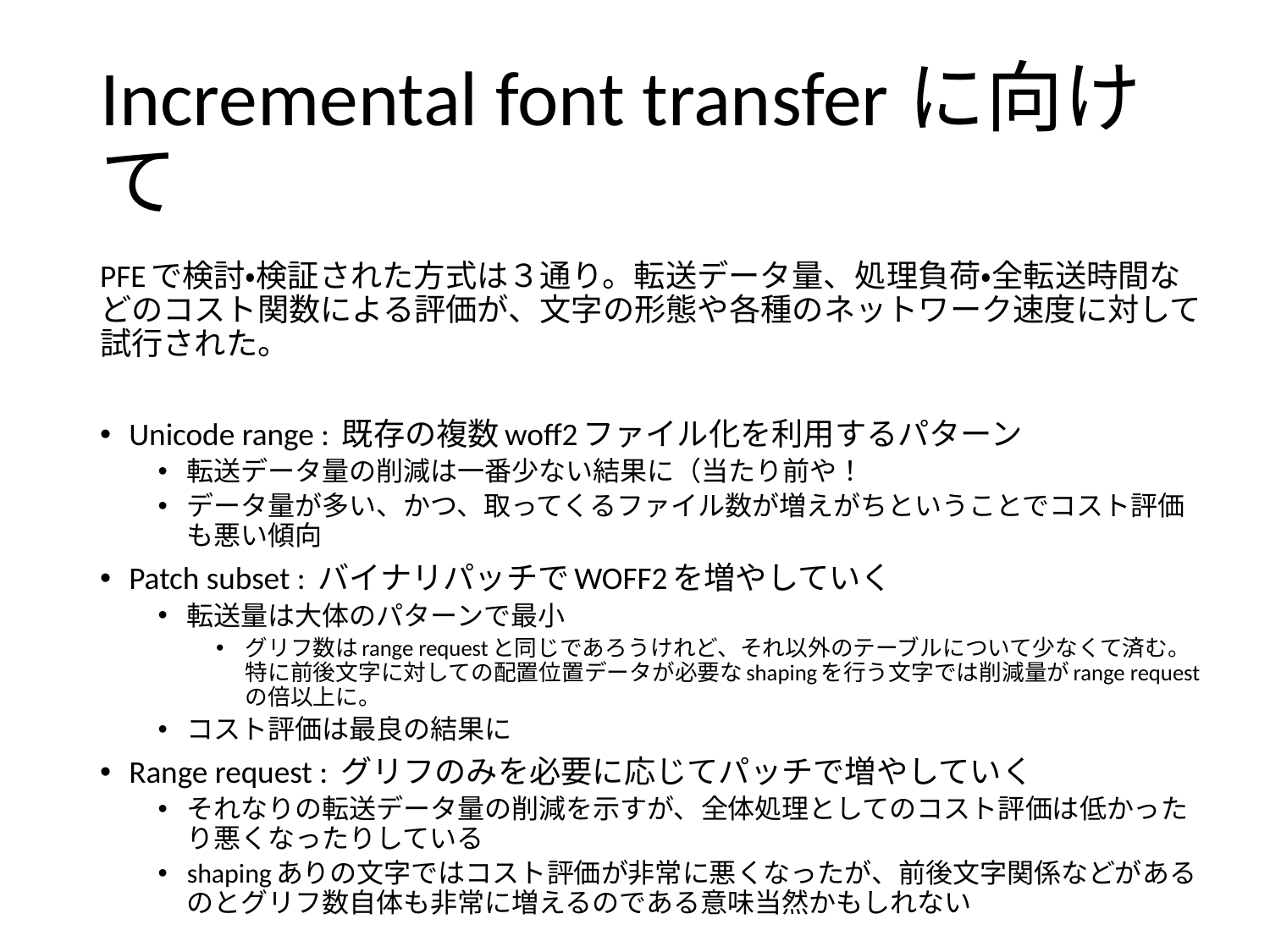

# Incremental font transferに向けて
PFEで検討・検証された方式は３通り。転送データ量、処理負荷・全転送時間などのコスト関数による評価が、文字の形態や各種のネットワーク速度に対して試行された。

Unicode range : 既存の複数woff2ファイル化を利用するパターン
転送データ量の削減は一番少ない結果に（当たり前や！
データ量が多い、かつ、取ってくるファイル数が増えがちということでコスト評価も悪い傾向
Patch subset : バイナリパッチでWOFF2を増やしていく
転送量は大体のパターンで最小
グリフ数はrange requestと同じであろうけれど、それ以外のテーブルについて少なくて済む。特に前後文字に対しての配置位置データが必要なshapingを行う文字では削減量がrange requestの倍以上に。
コスト評価は最良の結果に
Range request : グリフのみを必要に応じてパッチで増やしていく
それなりの転送データ量の削減を示すが、全体処理としてのコスト評価は低かったり悪くなったりしている
shapingありの文字ではコスト評価が非常に悪くなったが、前後文字関係などがあるのとグリフ数自体も非常に増えるのである意味当然かもしれない